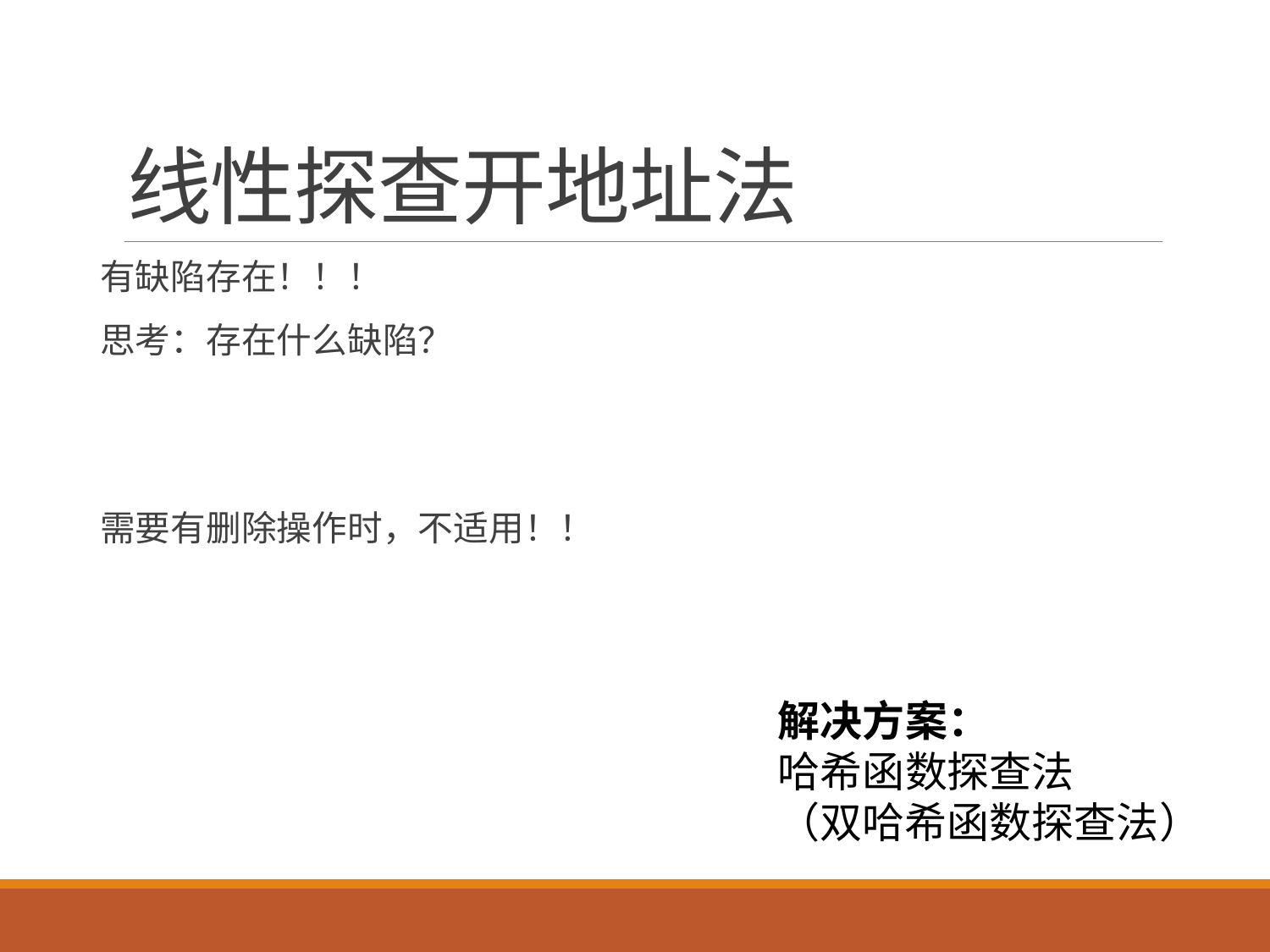

# 线性探查开地址法
有缺陷存在！！！
思考：存在什么缺陷？

需要有删除操作时，不适用！！
解决方案：
哈希函数探查法
（双哈希函数探查法）